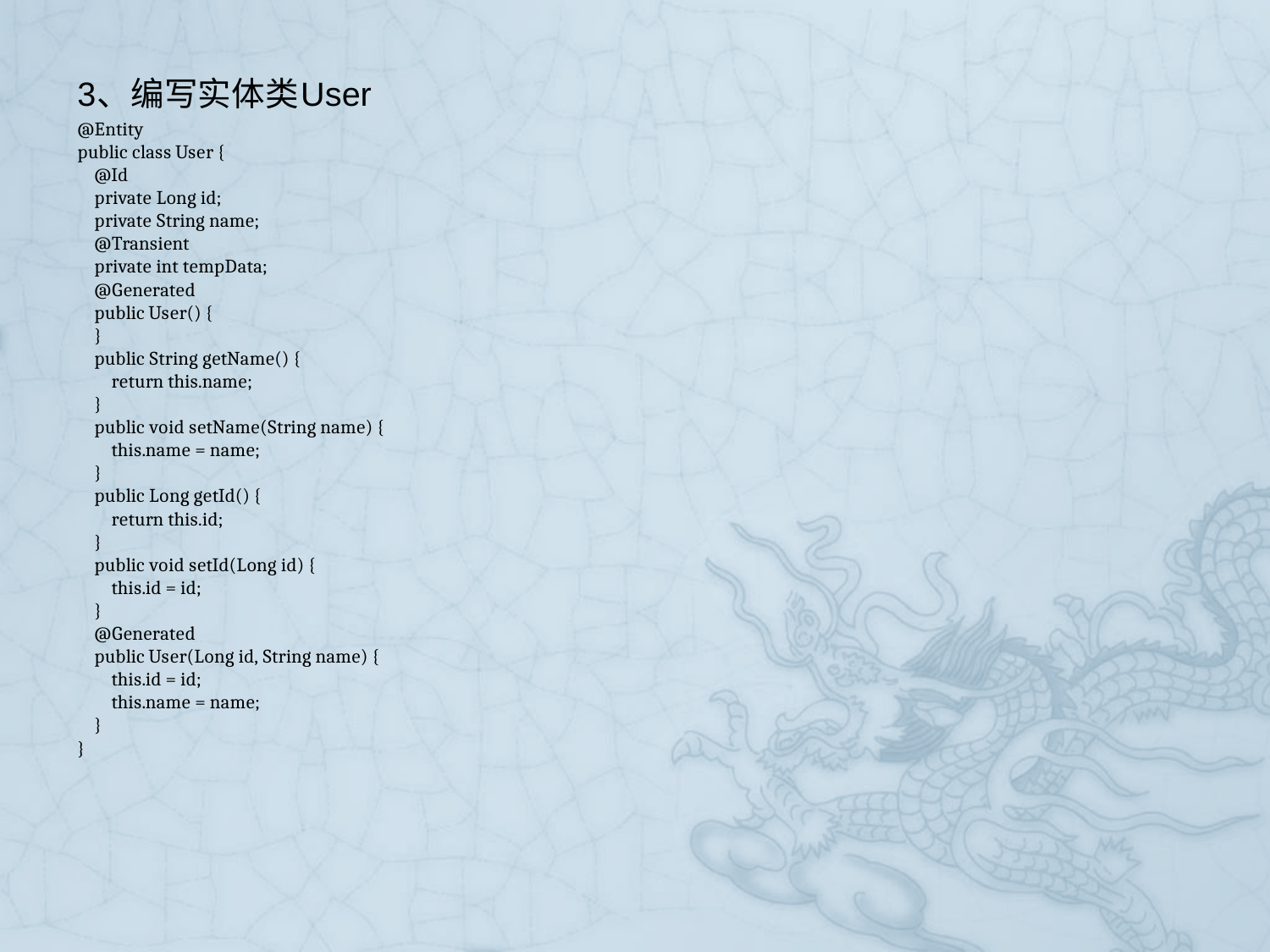

3、编写实体类User
@Entity
public class User {
    @Id
    private Long id;
    private String name;
    @Transient
    private int tempData;
    @Generated
    public User() {
    }
    public String getName() {
        return this.name;
    }
    public void setName(String name) {
        this.name = name;
    }
    public Long getId() {
        return this.id;
    }
    public void setId(Long id) {
        this.id = id;
    }
    @Generated
    public User(Long id, String name) {
        this.id = id;
        this.name = name;
    }
}